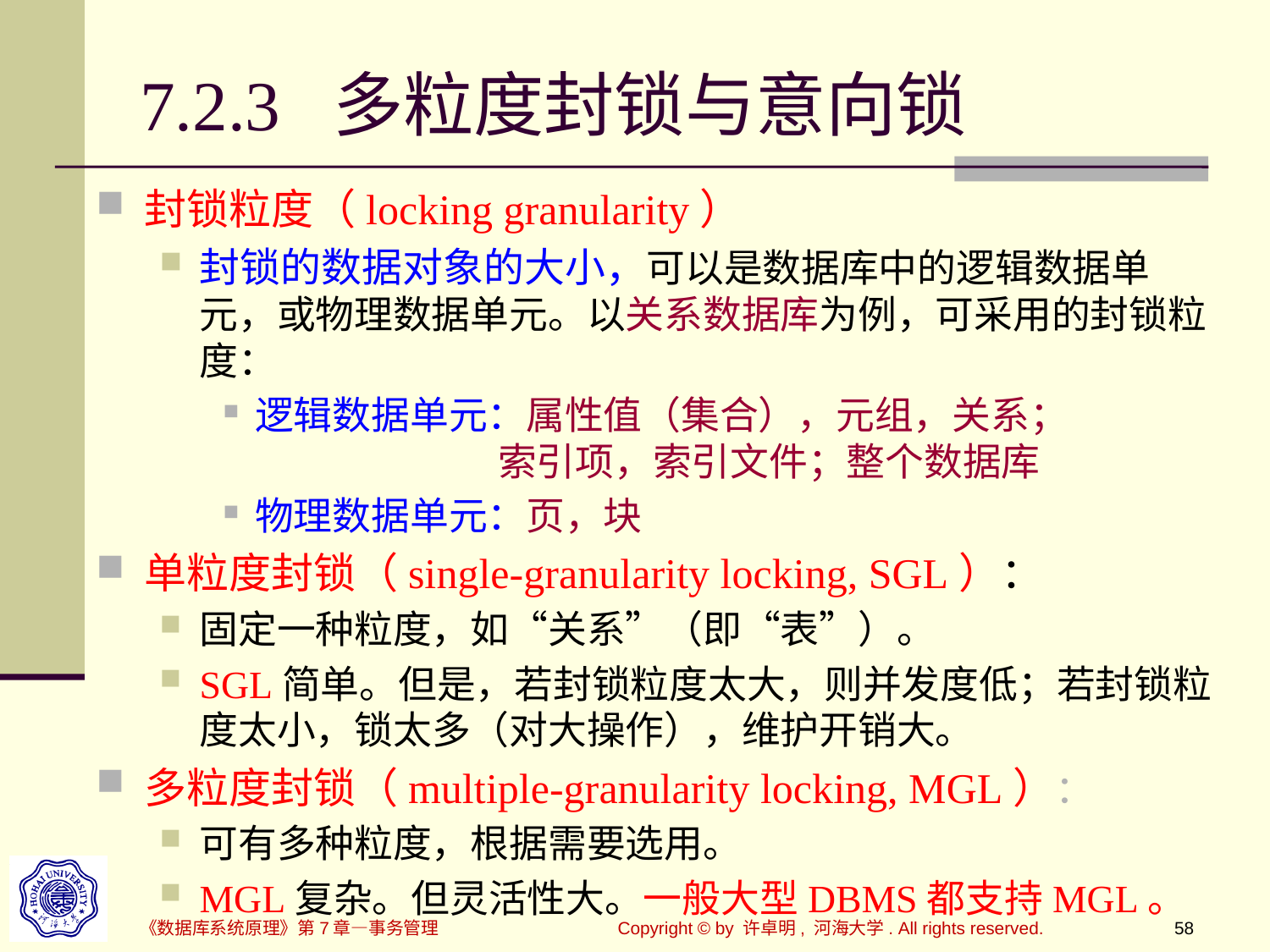

# 7.2.3  多粒度封锁与意向锁
封锁粒度（locking granularity）
封锁的数据对象的大小，可以是数据库中的逻辑数据单元，或物理数据单元。以关系数据库为例，可采用的封锁粒度：
逻辑数据单元：属性值（集合），元组，关系；
                            索引项，索引文件；整个数据库
物理数据单元：页，块
单粒度封锁（single-granularity locking, SGL）：
固定一种粒度，如“关系”（即“表”）。
SGL简单。但是，若封锁粒度太大，则并发度低；若封锁粒度太小，锁太多（对大操作），维护开销大。
多粒度封锁（multiple-granularity locking, MGL）：
可有多种粒度，根据需要选用。
MGL复杂。但灵活性大。一般大型DBMS都支持MGL。

《数据库系统原理》第7章—事务管理
Copyright © by 许卓明, 河海大学. All rights reserved.
58